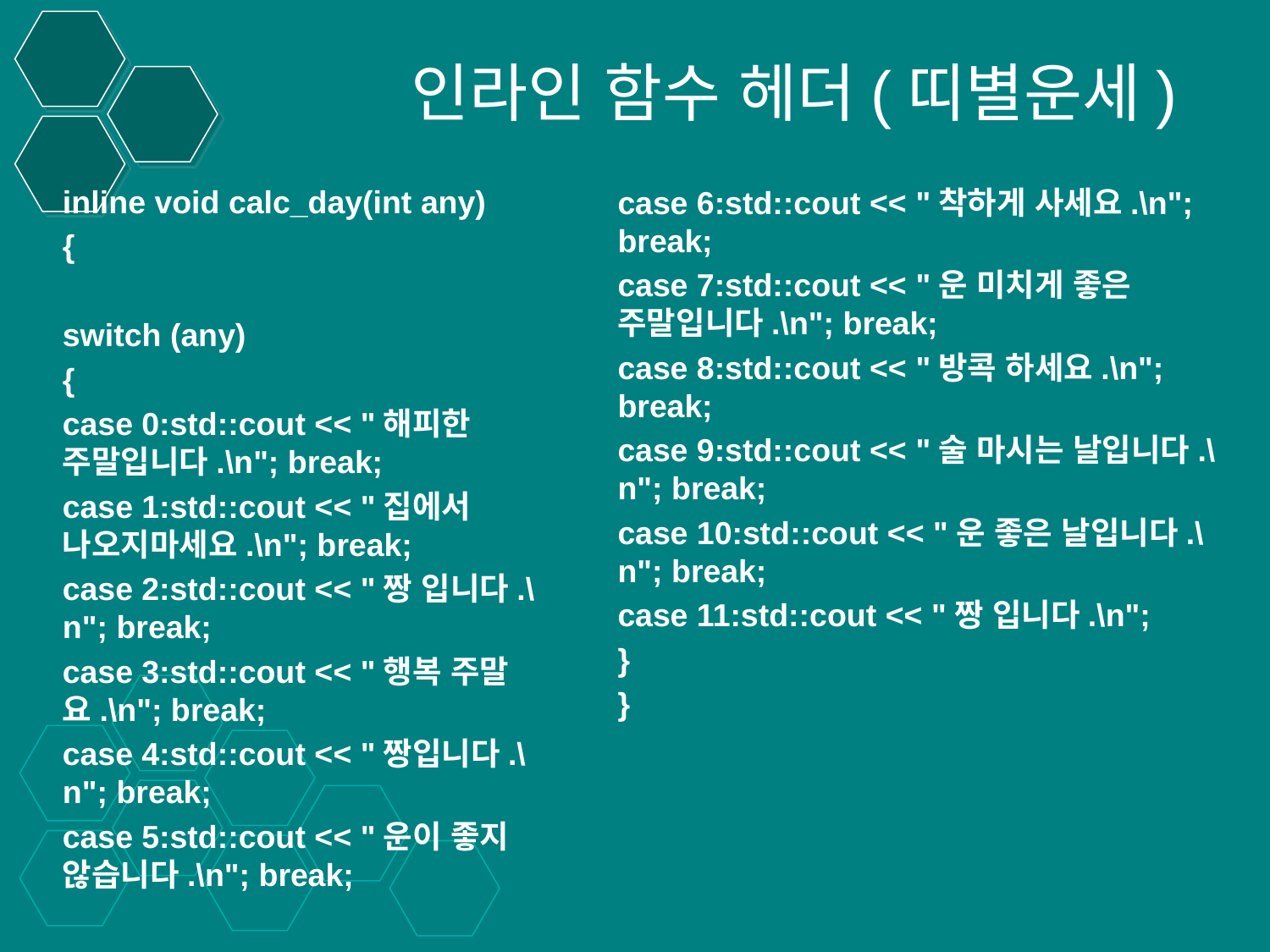

# 인라인 함수 헤더(띠별운세)
inline void calc_day(int any)
{

switch (any)
{
case 0:std::cout << "해피한 주말입니다.\n"; break;
case 1:std::cout << "집에서 나오지마세요.\n"; break;
case 2:std::cout << "짱 입니다.\n"; break;
case 3:std::cout << "행복 주말요.\n"; break;
case 4:std::cout << "짱입니다.\n"; break;
case 5:std::cout << "운이 좋지 않습니다.\n"; break;
case 6:std::cout << "착하게 사세요.\n"; break;
case 7:std::cout << "운 미치게 좋은 주말입니다.\n"; break;
case 8:std::cout << "방콕 하세요.\n"; break;
case 9:std::cout << "술 마시는 날입니다.\n"; break;
case 10:std::cout << "운 좋은 날입니다.\n"; break;
case 11:std::cout << "짱 입니다.\n";
}
}